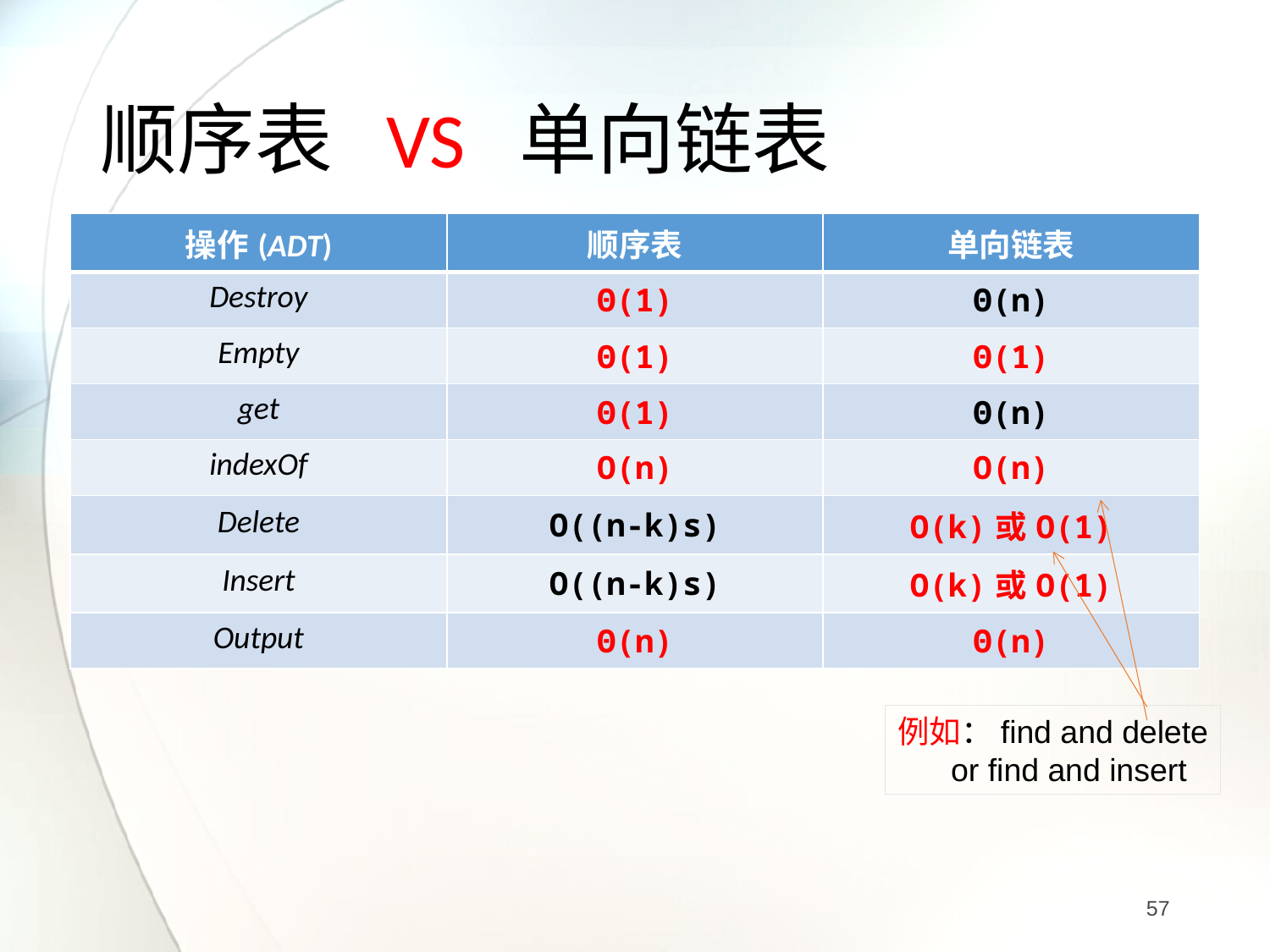

# 顺序表  VS  单向链表
| 操作(ADT) | 顺序表 | 单向链表 |
| --- | --- | --- |
| Destroy | Θ(1) | Θ(n) |
| Empty | Θ(1) | Θ(1) |
| get | Θ(1) | Θ(n) |
| indexOf | Ο(n) | Ο(n) |
| Delete | Ο((n-k)s) | Ο(k)或Ο(1) |
| Insert | Ο((n-k)s) | Ο(k)或Ο(1) |
| Output | Θ(n) | Θ(n) |
例如：find and delete
      or find and insert
57